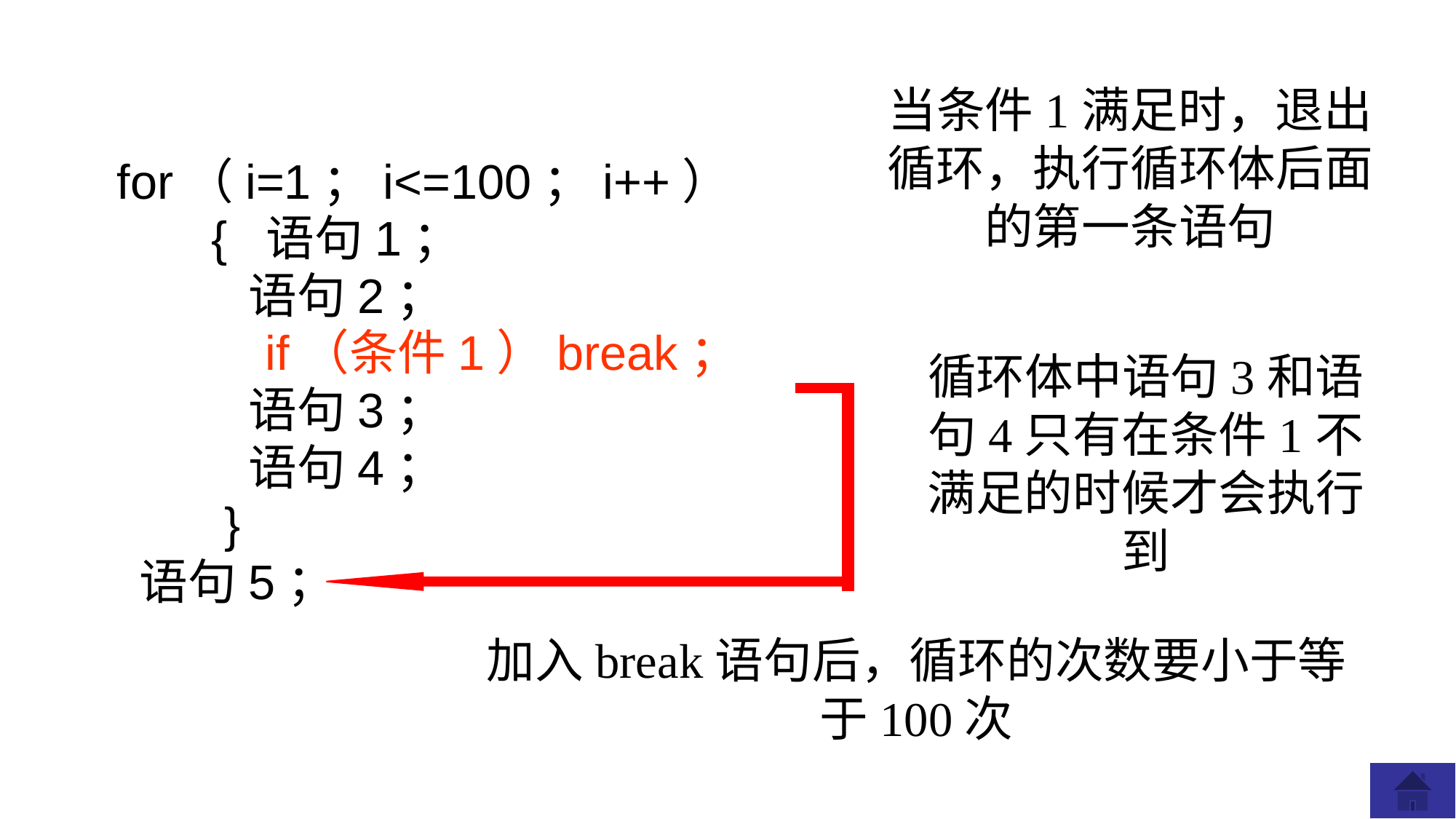

当条件1满足时，退出循环，执行循环体后面的第一条语句
for（i=1；i<=100；i++）
       {  语句1；
           语句2；
           if（条件1）break；
           语句3；
           语句4；
        }
 语句5；
循环体中语句3和语句4只有在条件1不满足的时候才会执行到

加入break语句后，循环的次数要小于等于100次